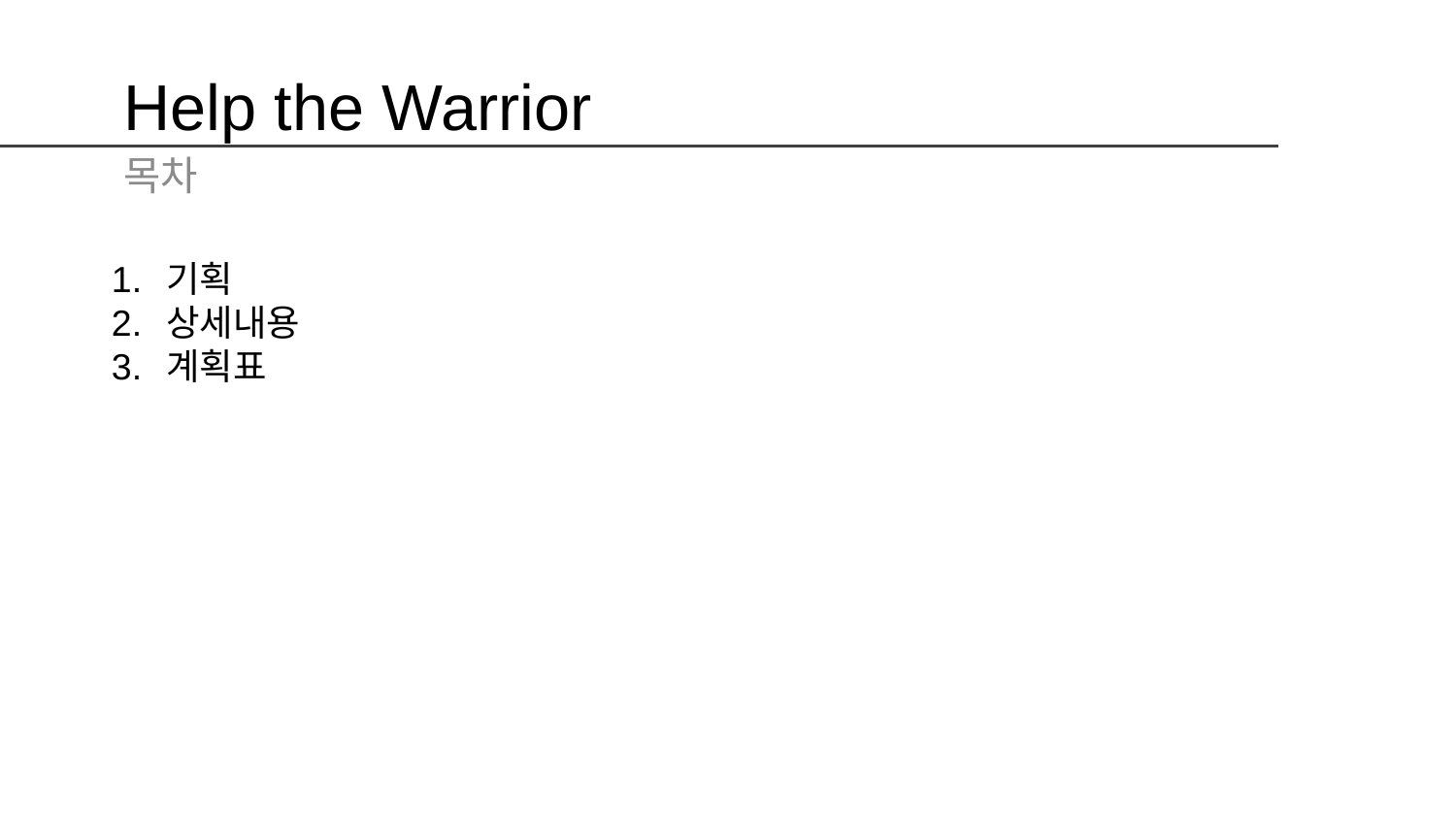

# Help the Warrior
목차
기획
상세내용
계획표